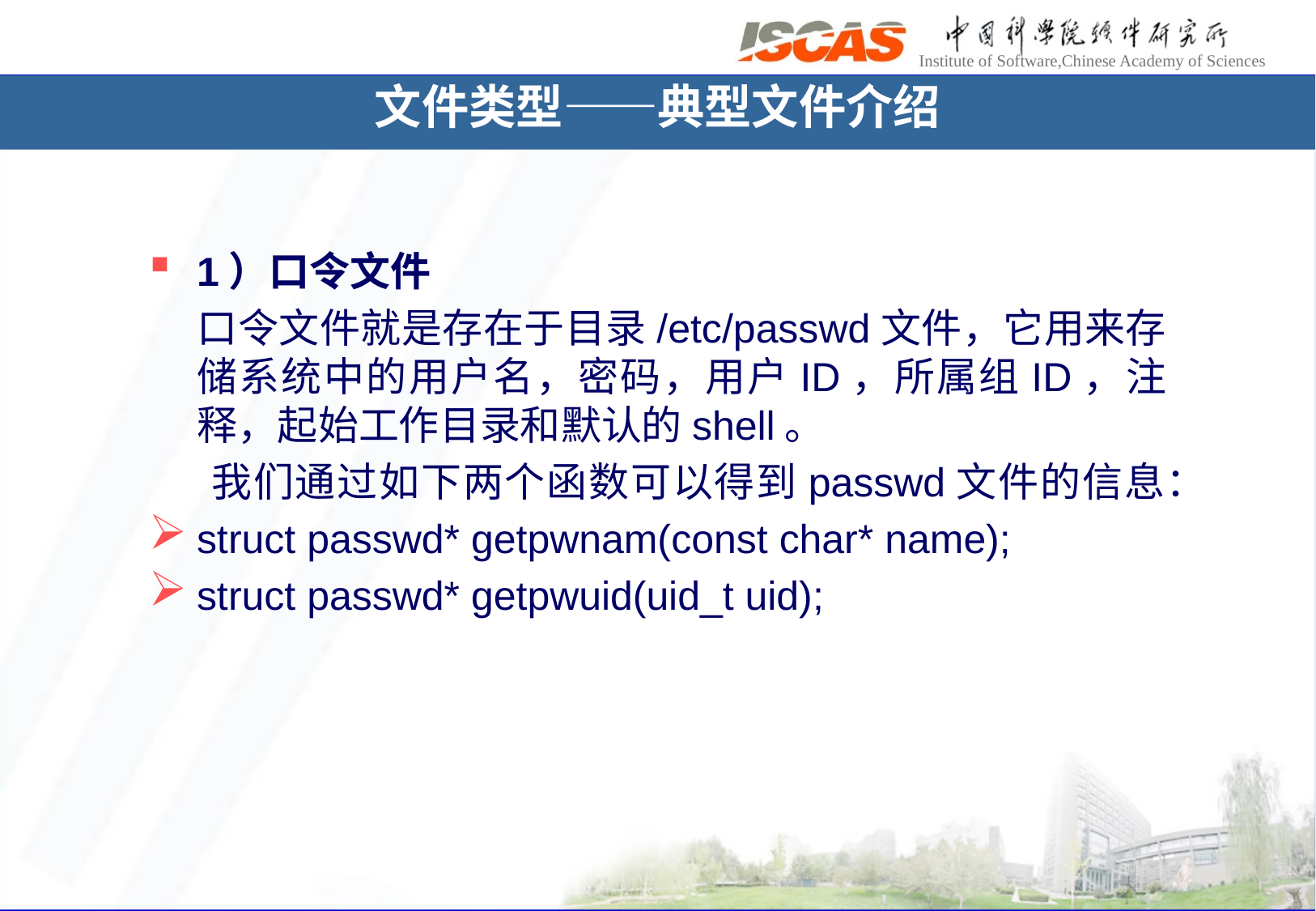

文件类型——典型文件介绍

1）口令文件
	口令文件就是存在于目录/etc/passwd文件，它用来存储系统中的用户名，密码，用户ID，所属组ID，注释，起始工作目录和默认的shell。
     我们通过如下两个函数可以得到passwd文件的信息：
struct passwd* getpwnam(const char* name);
struct passwd* getpwuid(uid_t uid);